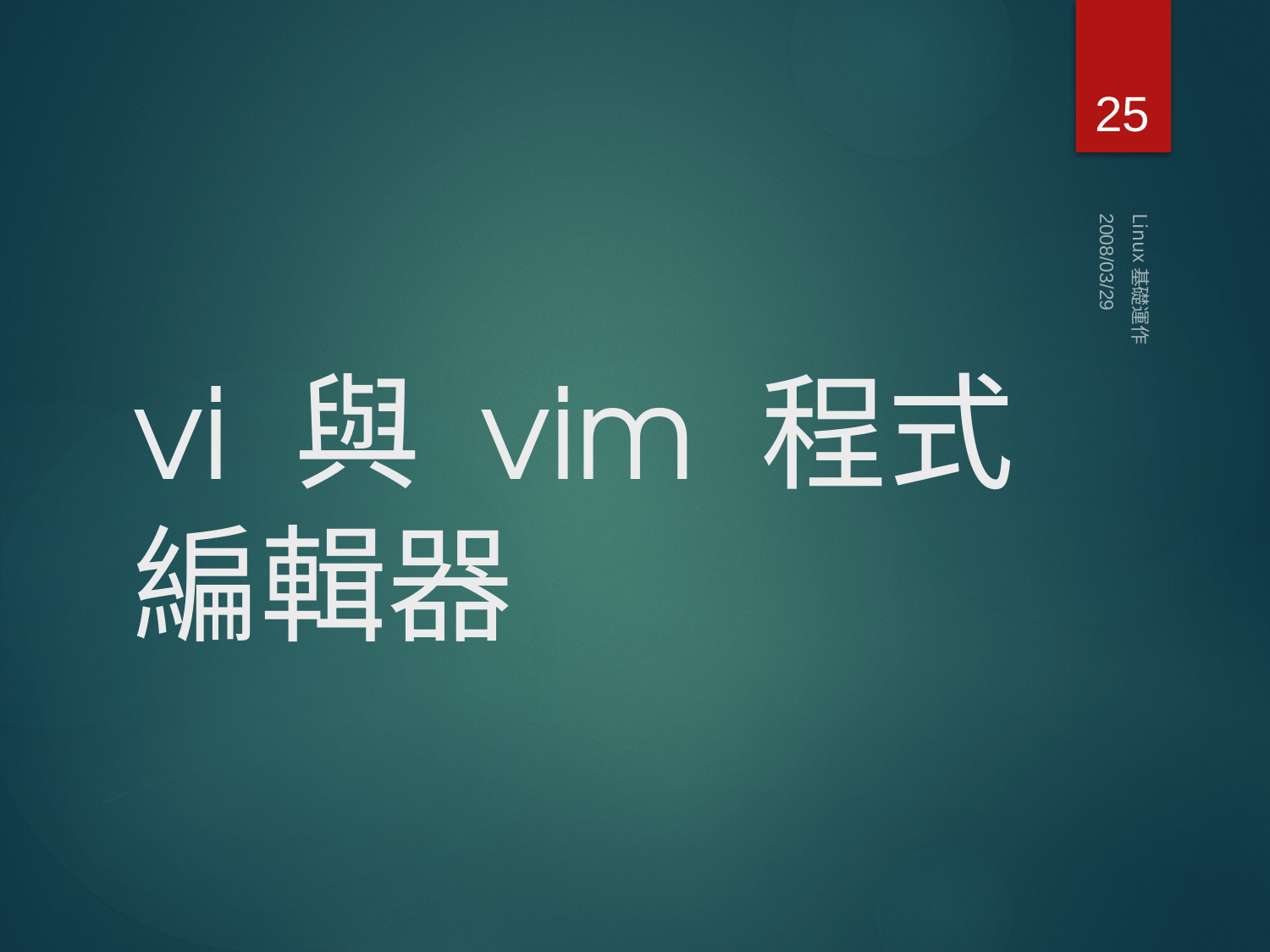

25
# vi 與 vim 程式編輯器
2008/03/29
Linux 基礎運作